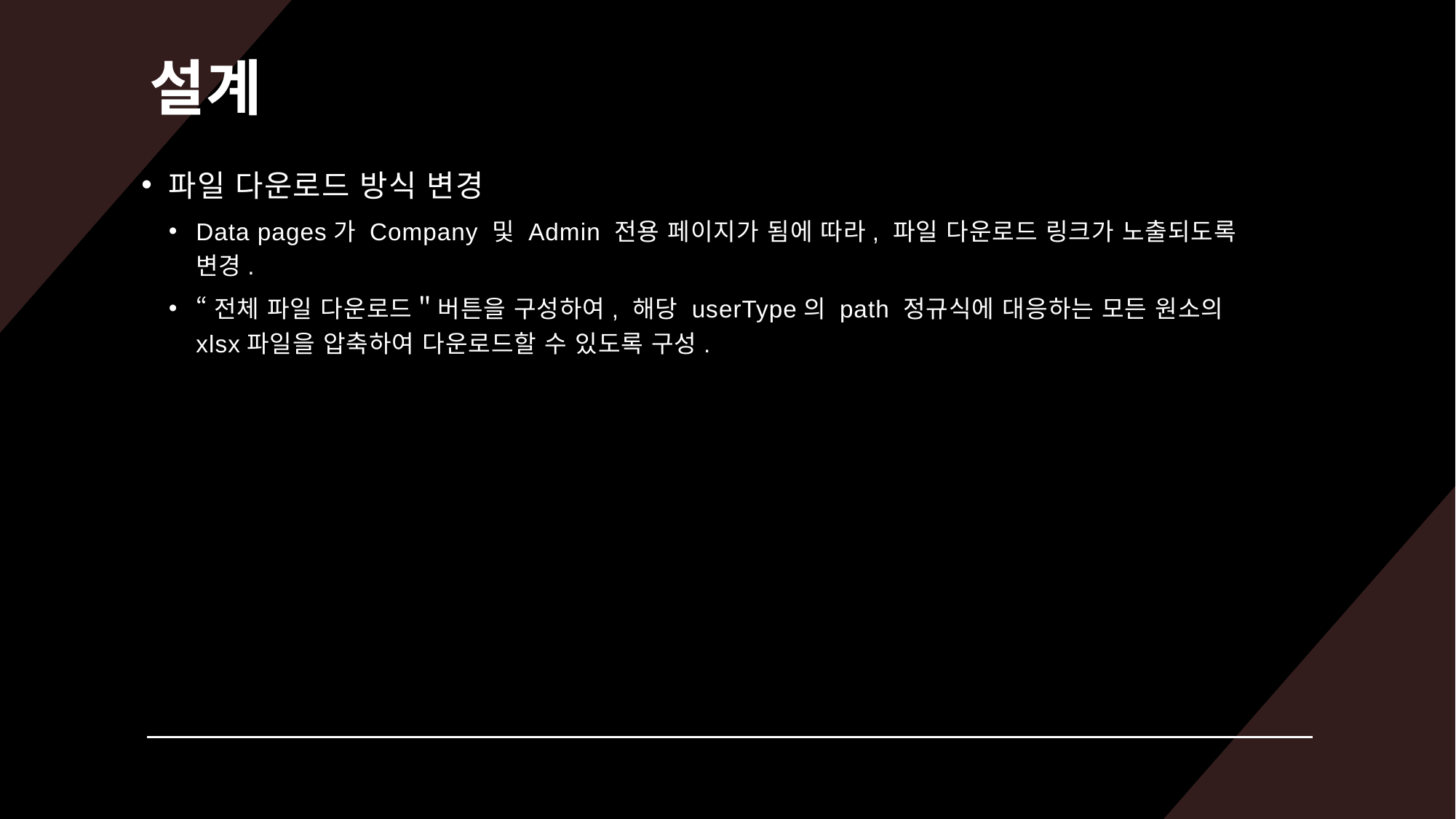

# 설계
파일 다운로드 방식 변경
Data pages가 Company 및 Admin 전용 페이지가 됨에 따라, 파일 다운로드 링크가 노출되도록 변경.
“전체 파일 다운로드＂버튼을 구성하여, 해당 userType의 path 정규식에 대응하는 모든 원소의 xlsx파일을 압축하여 다운로드할 수 있도록 구성.